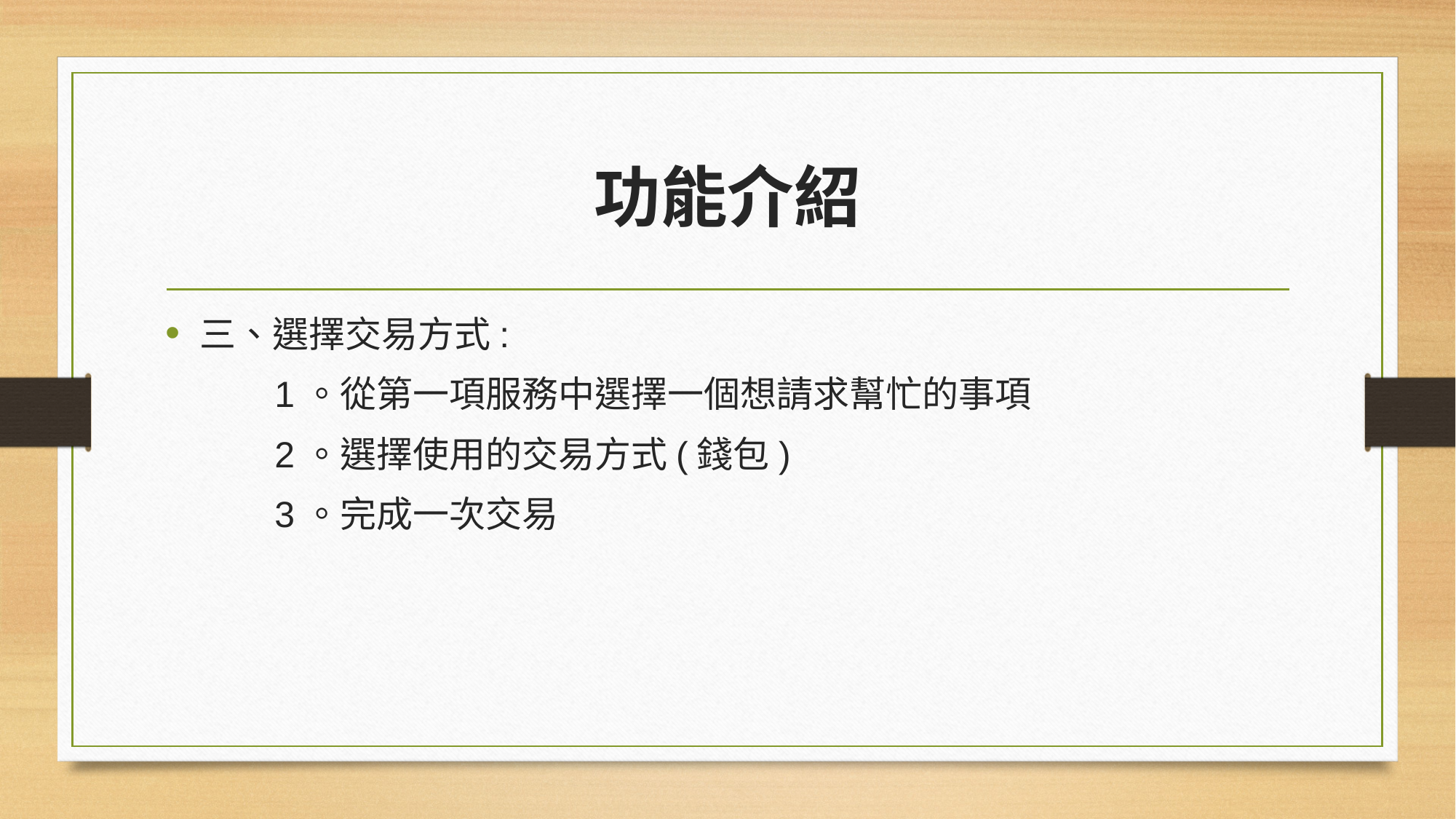

# 功能介紹
三、選擇交易方式:
	1。從第一項服務中選擇一個想請求幫忙的事項
	2。選擇使用的交易方式(錢包)
	3。完成一次交易